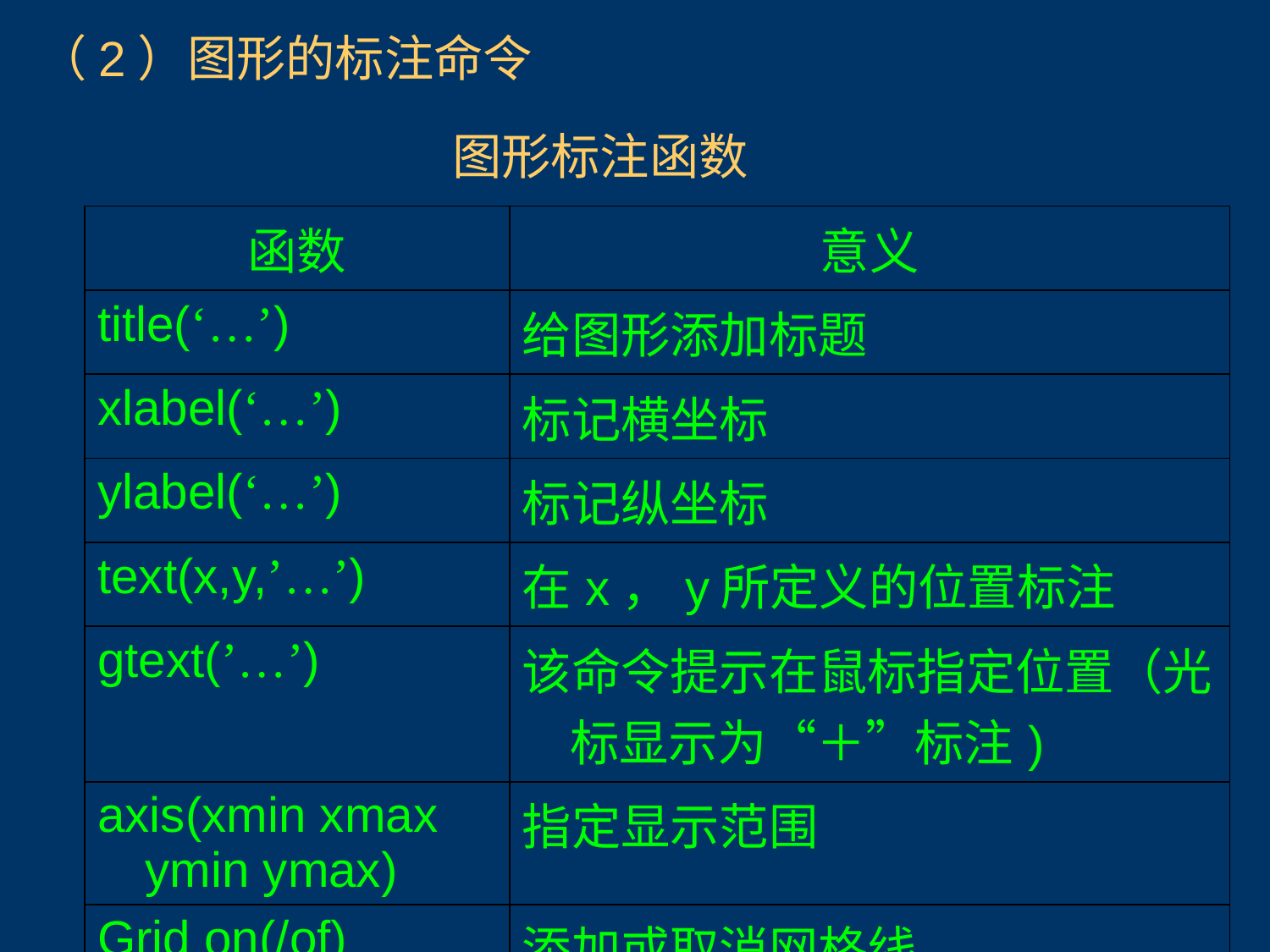

# （2）图形的标注命令
图形标注函数
| 函数 | 意义 |
| --- | --- |
| title(‘…’) | 给图形添加标题 |
| xlabel(‘…’) | 标记横坐标 |
| ylabel(‘…’) | 标记纵坐标 |
| text(x,y,’…’) | 在x，y所定义的位置标注 |
| gtext(’…’) | 该命令提示在鼠标指定位置（光标显示为“＋”标注) |
| axis(xmin xmax ymin ymax) | 指定显示范围 |
| Grid on(/of) | 添加或取消网格线 |